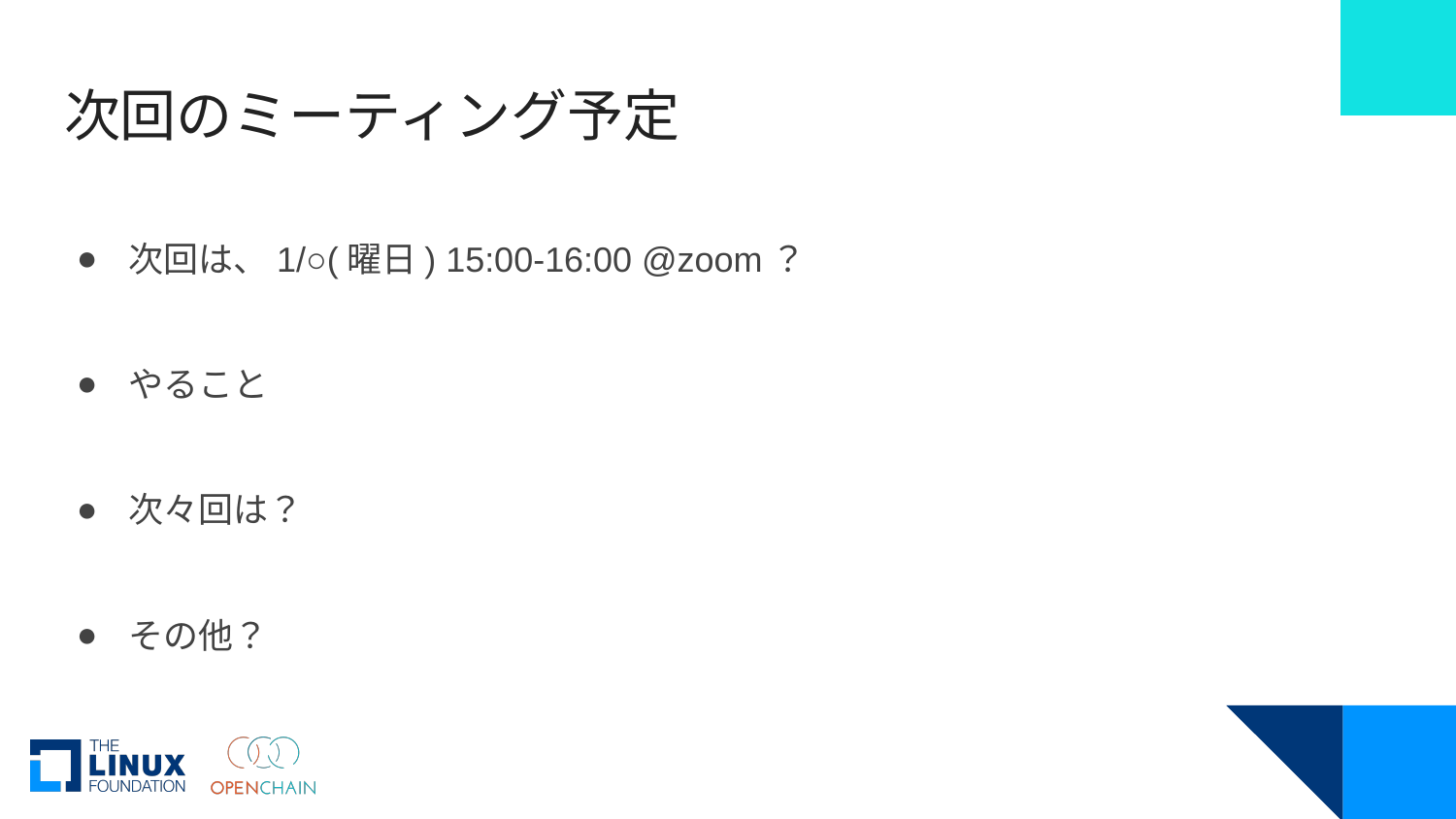

# 次回のミーティング予定
次回は、1/○(曜日) 15:00-16:00 @zoom？

やること

次々回は？

その他？